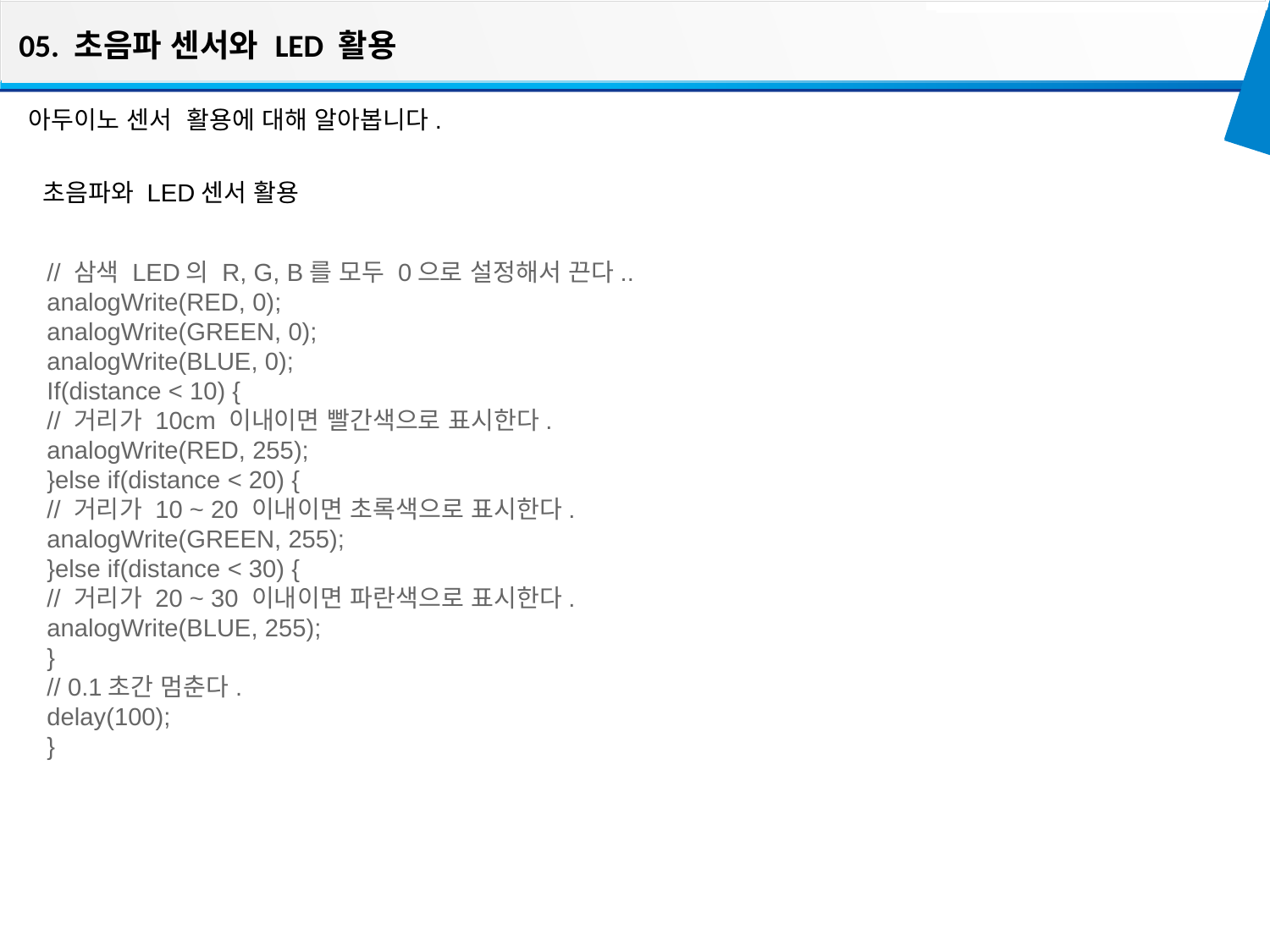

05. 초음파 센서와 LED 활용

아두이노 센서  활용에 대해 알아봅니다.
초음파와 LED센서 활용
// 삼색 LED의 R, G, B를 모두 0으로 설정해서 끈다..
analogWrite(RED, 0);
analogWrite(GREEN, 0);
analogWrite(BLUE, 0);
If(distance < 10) {
// 거리가 10cm 이내이면 빨간색으로 표시한다.
analogWrite(RED, 255);
}else if(distance < 20) {
// 거리가 10 ~ 20 이내이면 초록색으로 표시한다.
analogWrite(GREEN, 255);
}else if(distance < 30) {
// 거리가 20 ~ 30 이내이면 파란색으로 표시한다.
analogWrite(BLUE, 255);
}
// 0.1초간 멈춘다.
delay(100);
}